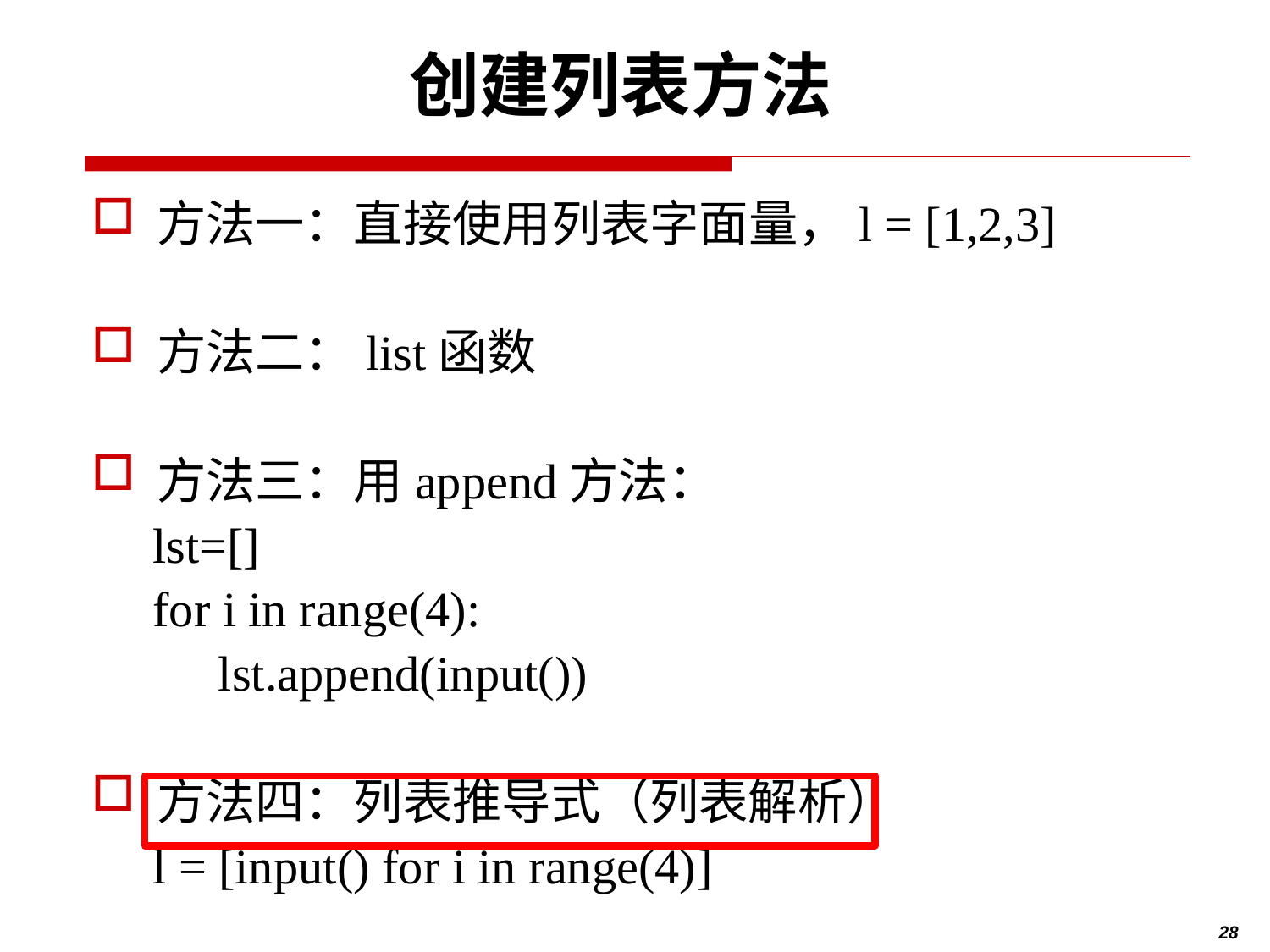

# 创建列表方法
方法一：直接使用列表字面量，l = [1,2,3]

方法二：list函数

方法三：用append方法：
     lst=[]
     for i in range(4):
	lst.append(input())

方法四：列表推导式（列表解析）
     l = [input() for i in range(4)]

28